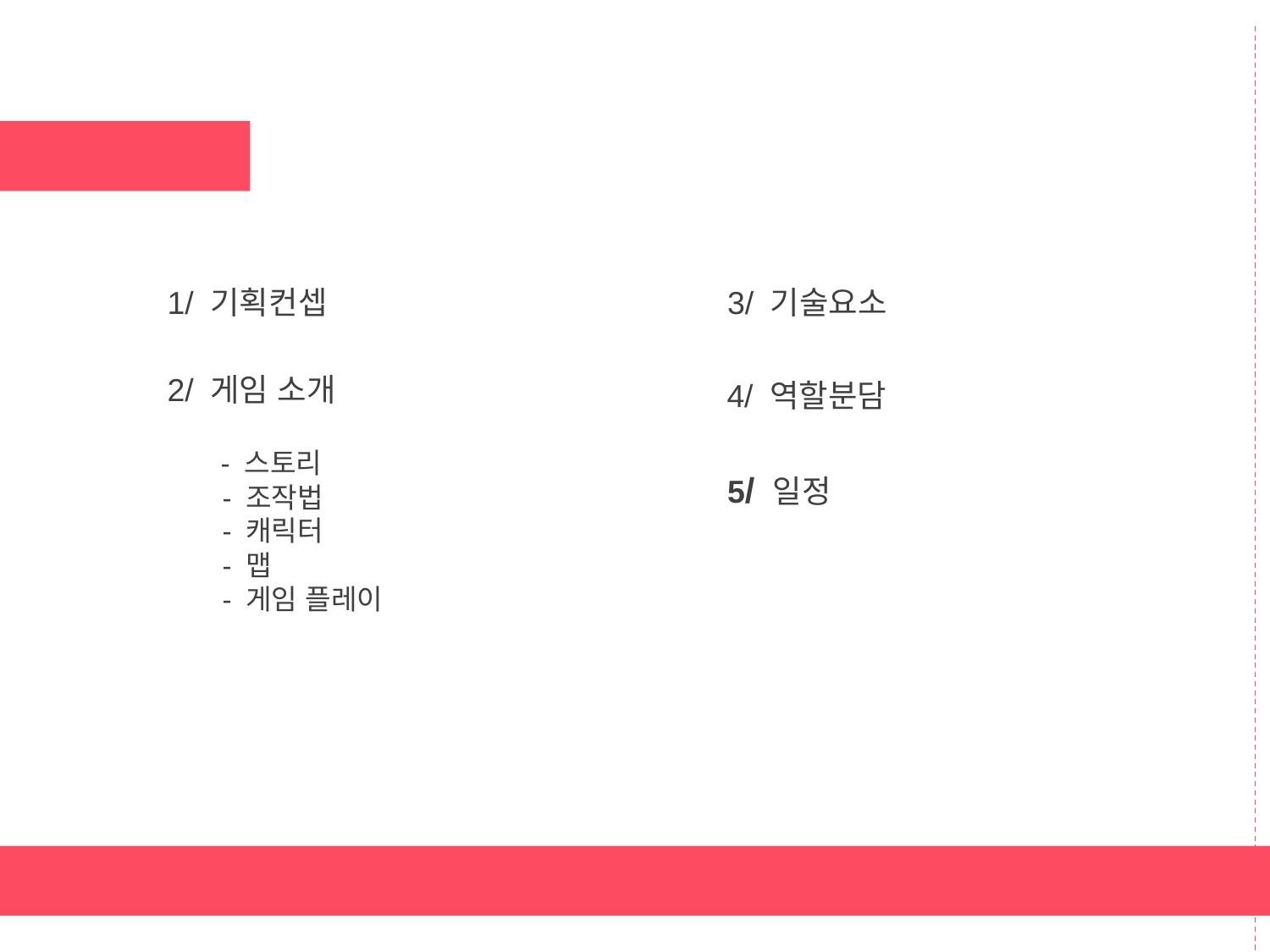

CONTENTS
1/ 기획컨셉
3/ 기술요소
2/ 게임 소개

      - 스토리
       - 조작법
       - 캐릭터
       - 맵
       - 게임 플레이

4/ 역할분담
5/ 일정